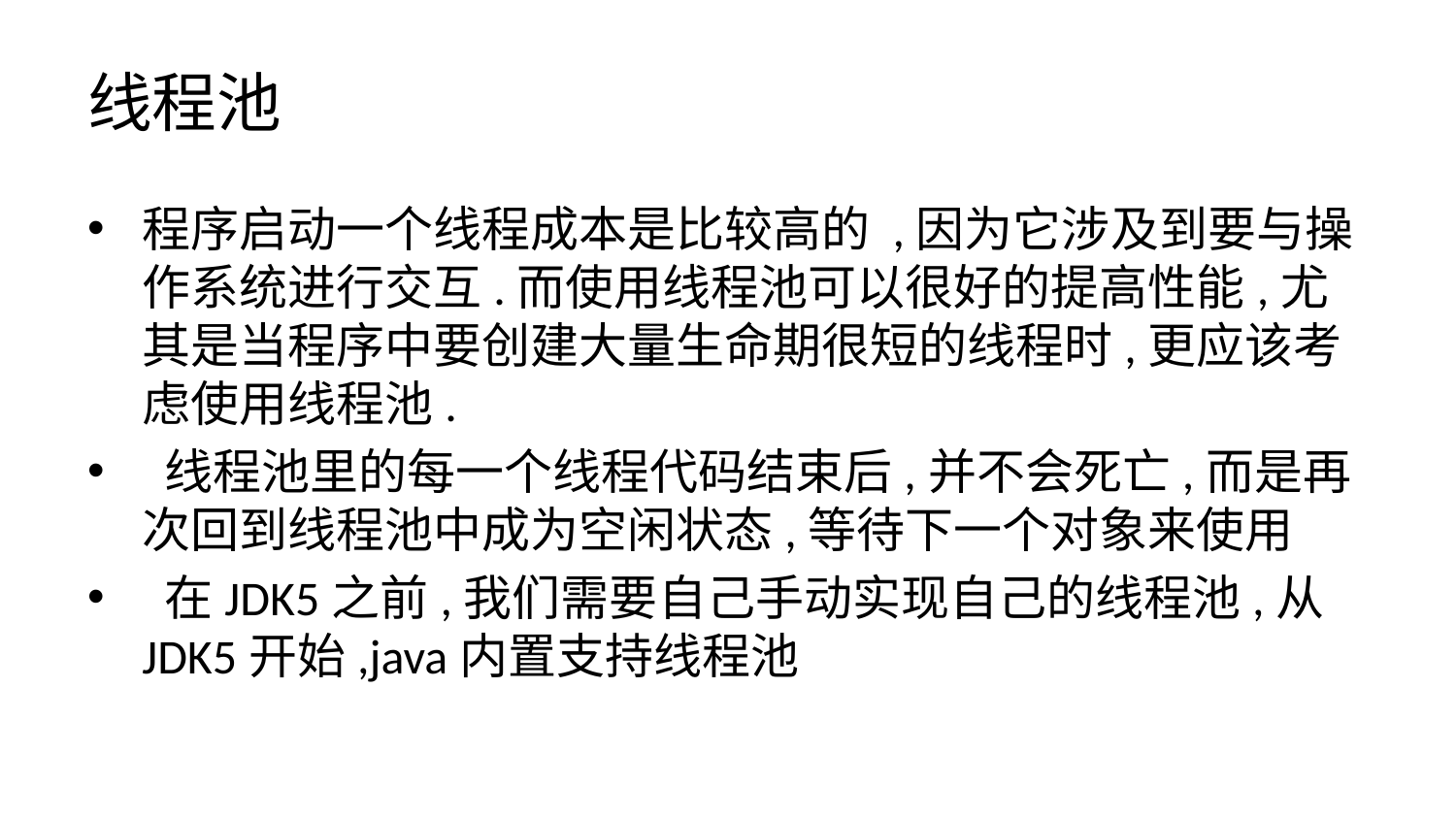

# 线程池
程序启动一个线程成本是比较高的 ,因为它涉及到要与操作系统进行交互.而使用线程池可以很好的提高性能,尤其是当程序中要创建大量生命期很短的线程时,更应该考虑使用线程池.
​ 线程池里的每一个线程代码结束后,并不会死亡,而是再次回到线程池中成为空闲状态,等待下一个对象来使用
​ 在JDK5之前,我们需要自己手动实现自己的线程池,从JDK5开始,java内置支持线程池